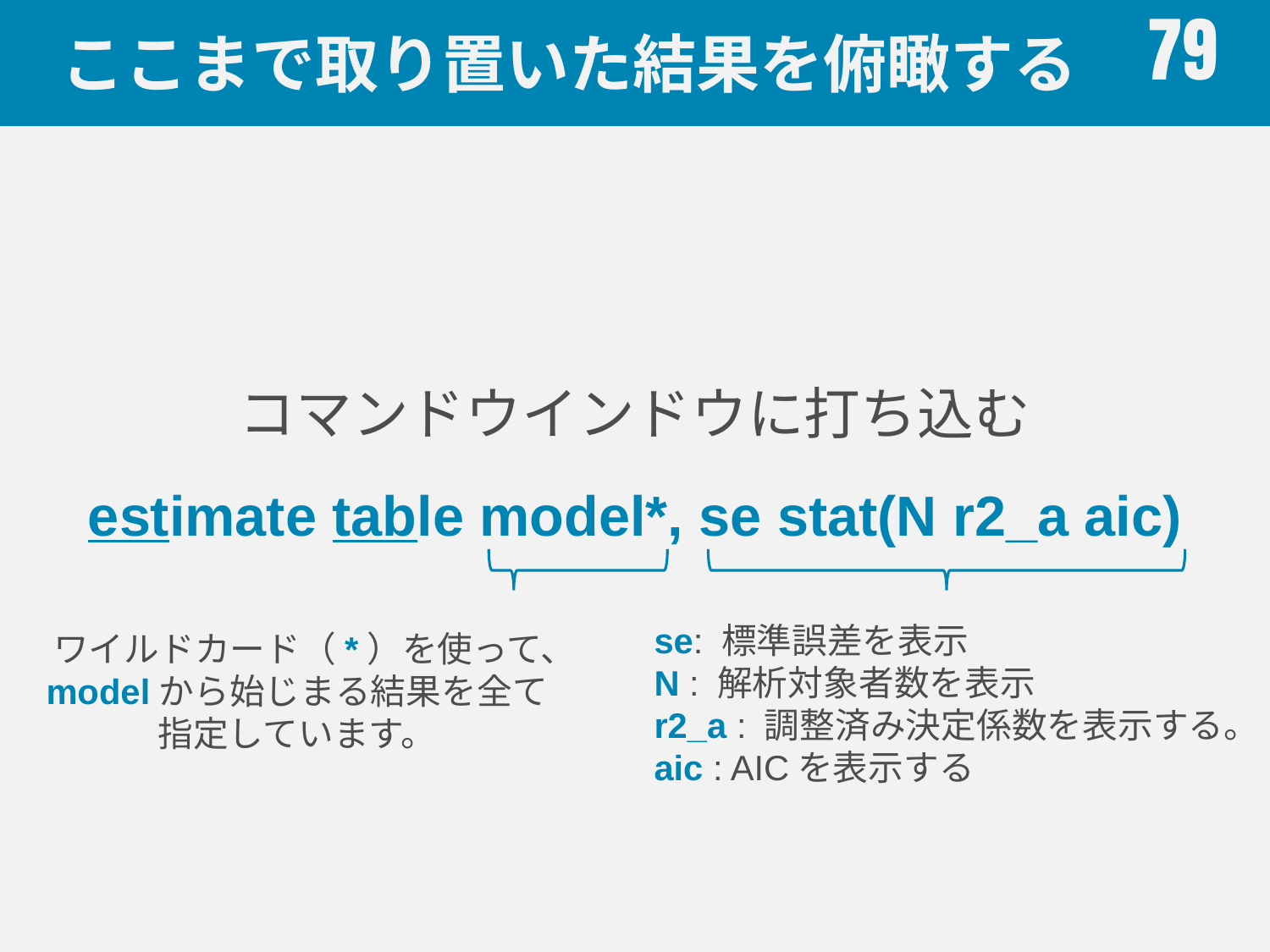

# ここまで取り置いた結果を俯瞰する
79
コマンドウインドウに打ち込む
estimate table model*, se stat(N r2_a aic)

ワイルドカード（*）を使って、modelから始じまる結果を全て指定しています。

se: 標準誤差を表示
N : 解析対象者数を表示
r2_a : 調整済み決定係数を表示する。
aic : AICを表示する